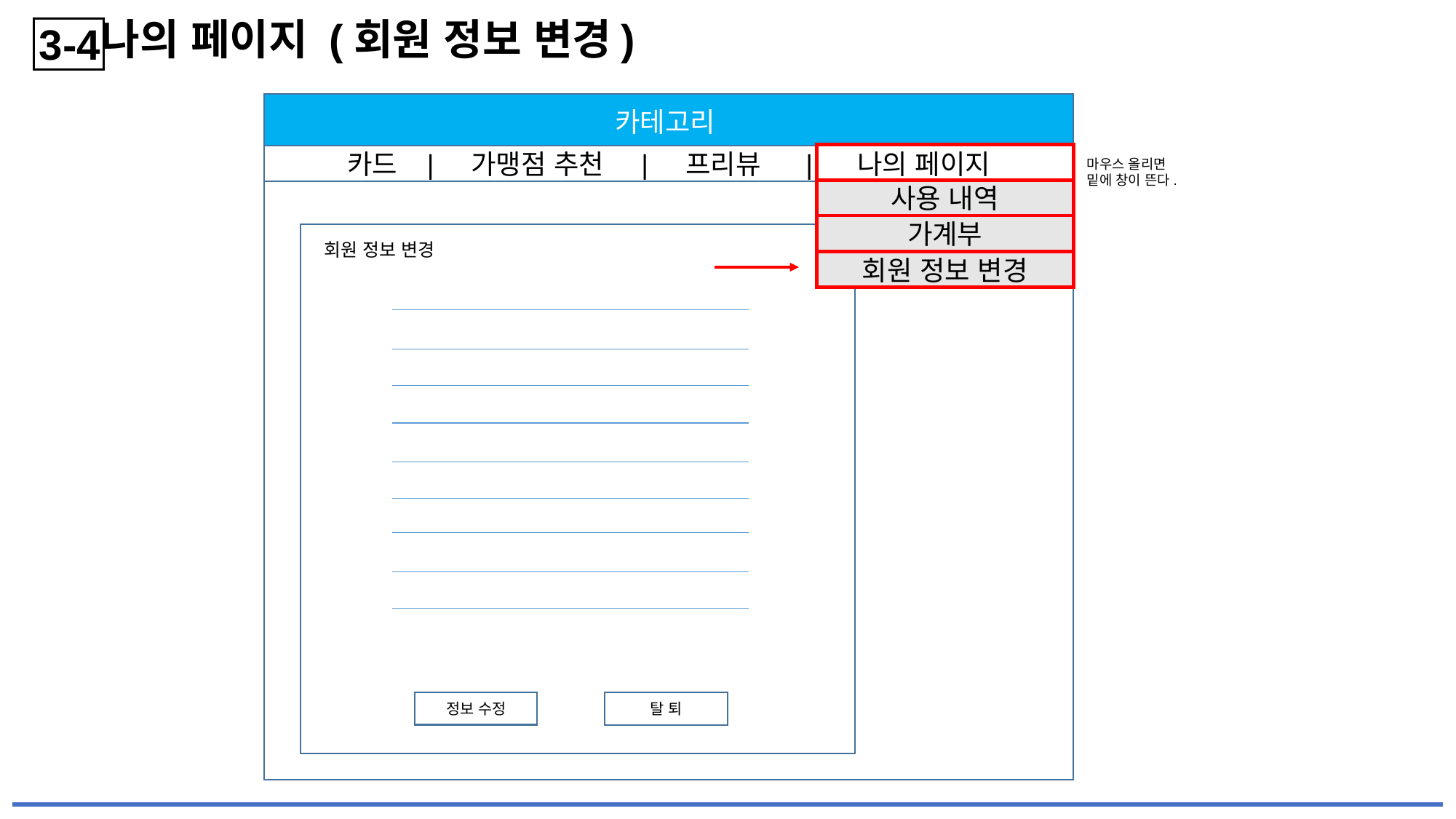

나의 페이지 (회원 정보 변경)
3-4

카테고리
카드   |    가맹점 추천    |    프리뷰     |     나의 페이지

마우스 올리면
밑에 창이 뜬다.

사용 내역
가계부

회원 정보 변경
회원 정보 변경
정보 수정
탈 퇴